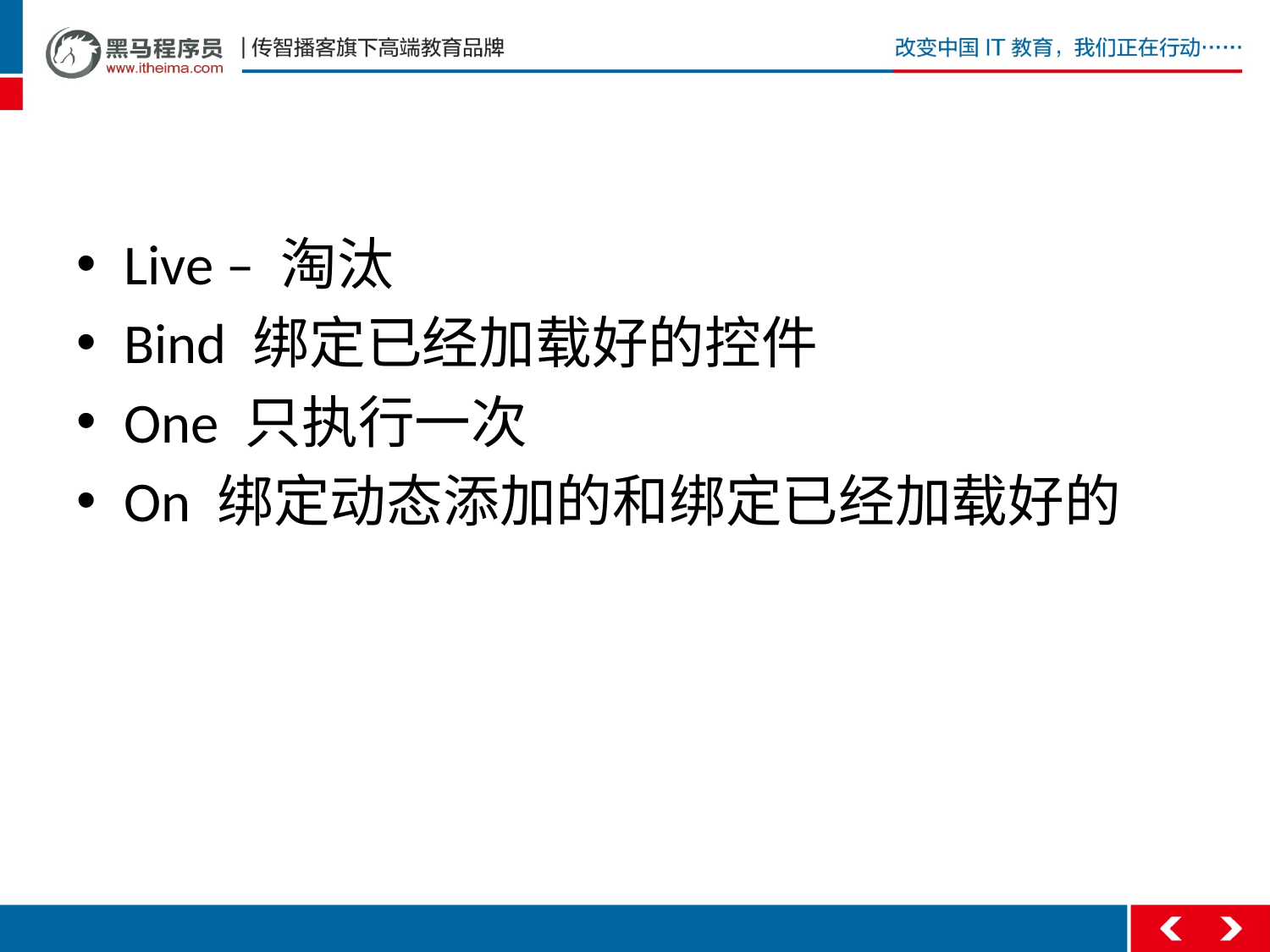

#
Live – 淘汰
Bind 绑定已经加载好的控件
One 只执行一次
On 绑定动态添加的和绑定已经加载好的